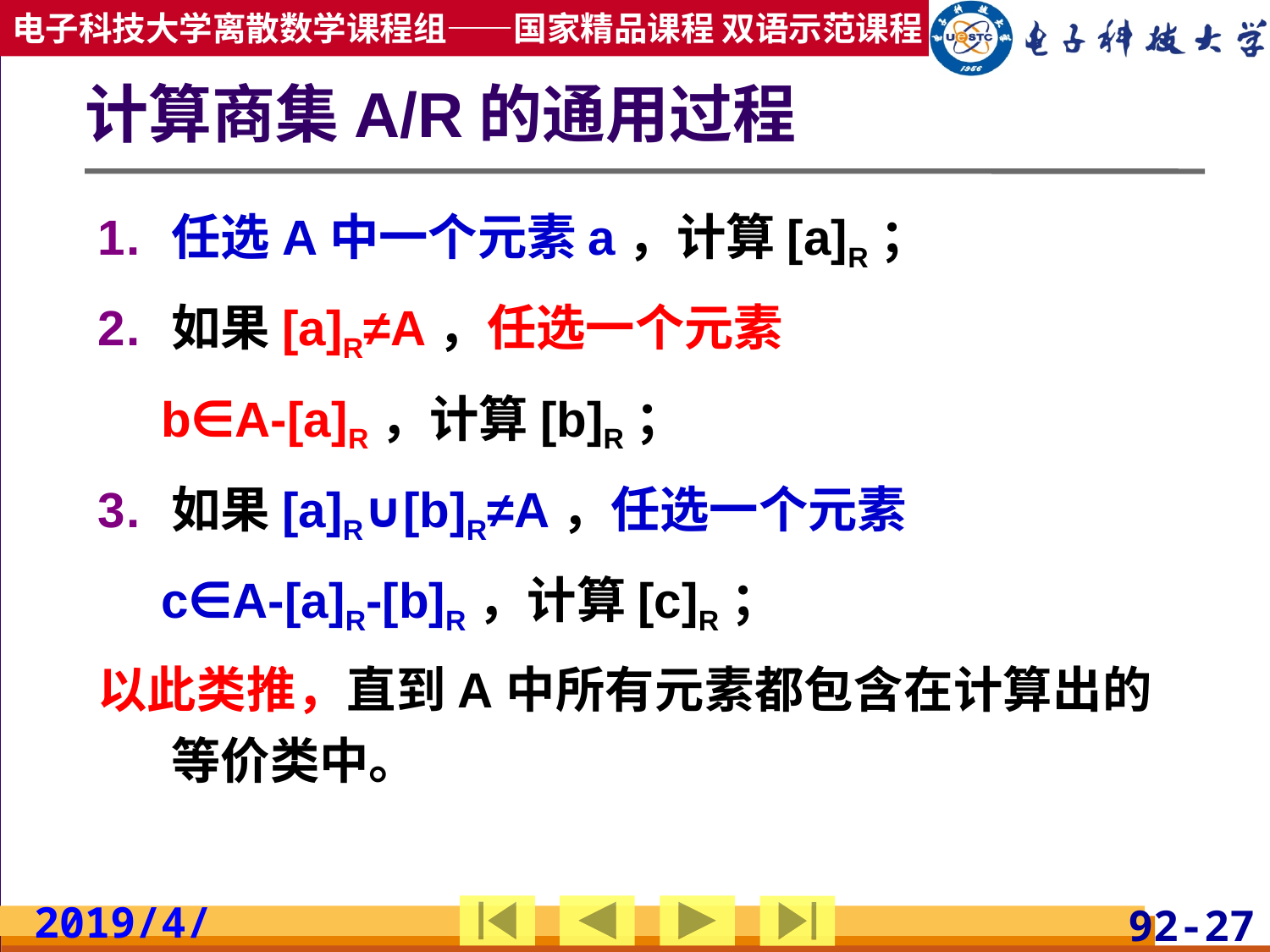

# 计算商集A/R的通用过程
任选A中一个元素a，计算[a]R；
如果[a]R≠A，任选一个元素
b∈A-[a]R，计算[b]R；
如果[a]R∪[b]R≠A，任选一个元素
c∈A-[a]R-[b]R，计算[c]R；
以此类推，直到A中所有元素都包含在计算出的等价类中。
2019/4/17